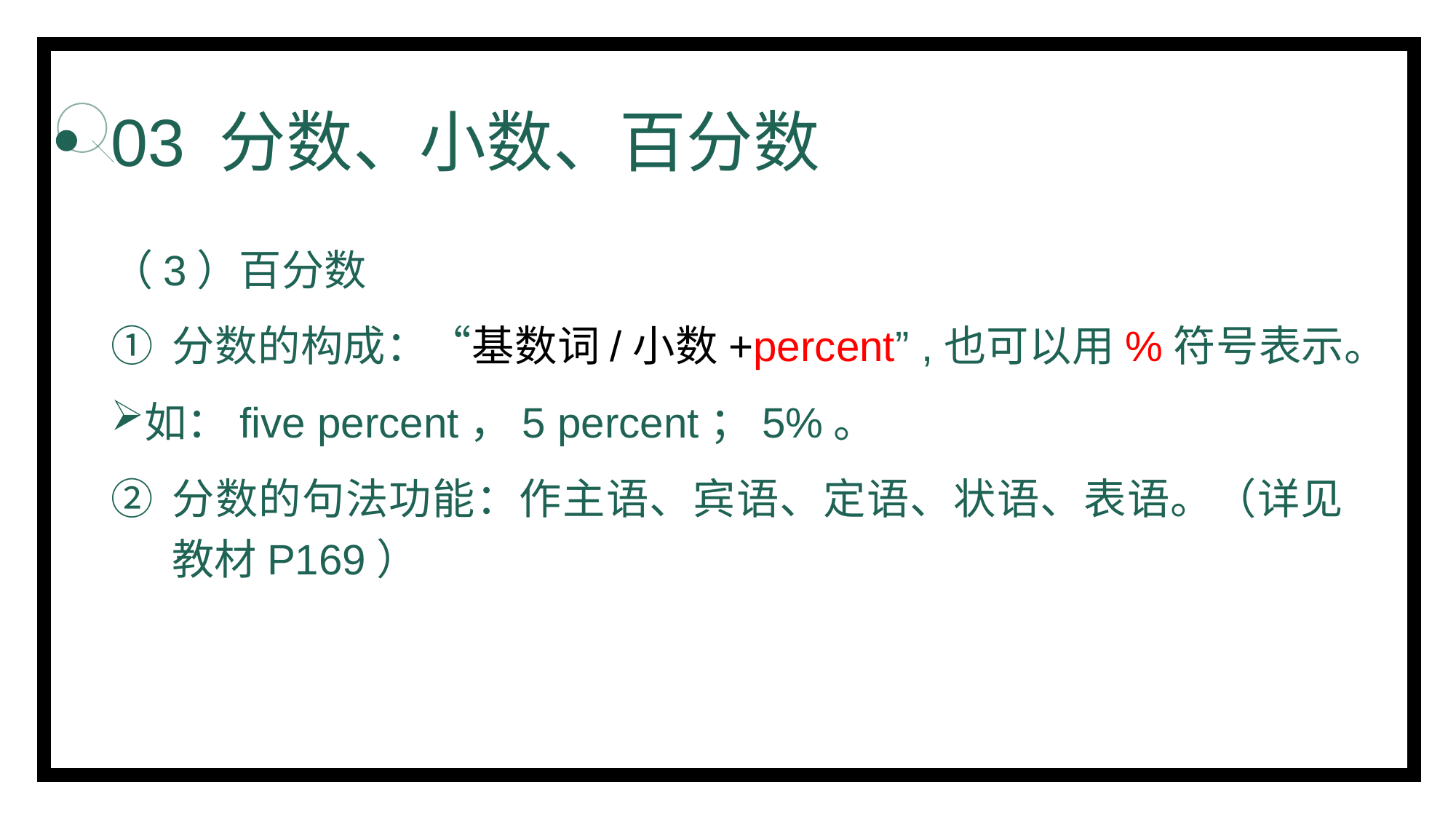

# 03 分数、小数、百分数
（3）百分数
分数的构成：“基数词/小数+percent” ,也可以用%符号表示。
如：five percent，5 percent；5%。
分数的句法功能：作主语、宾语、定语、状语、表语。（详见教材P169）